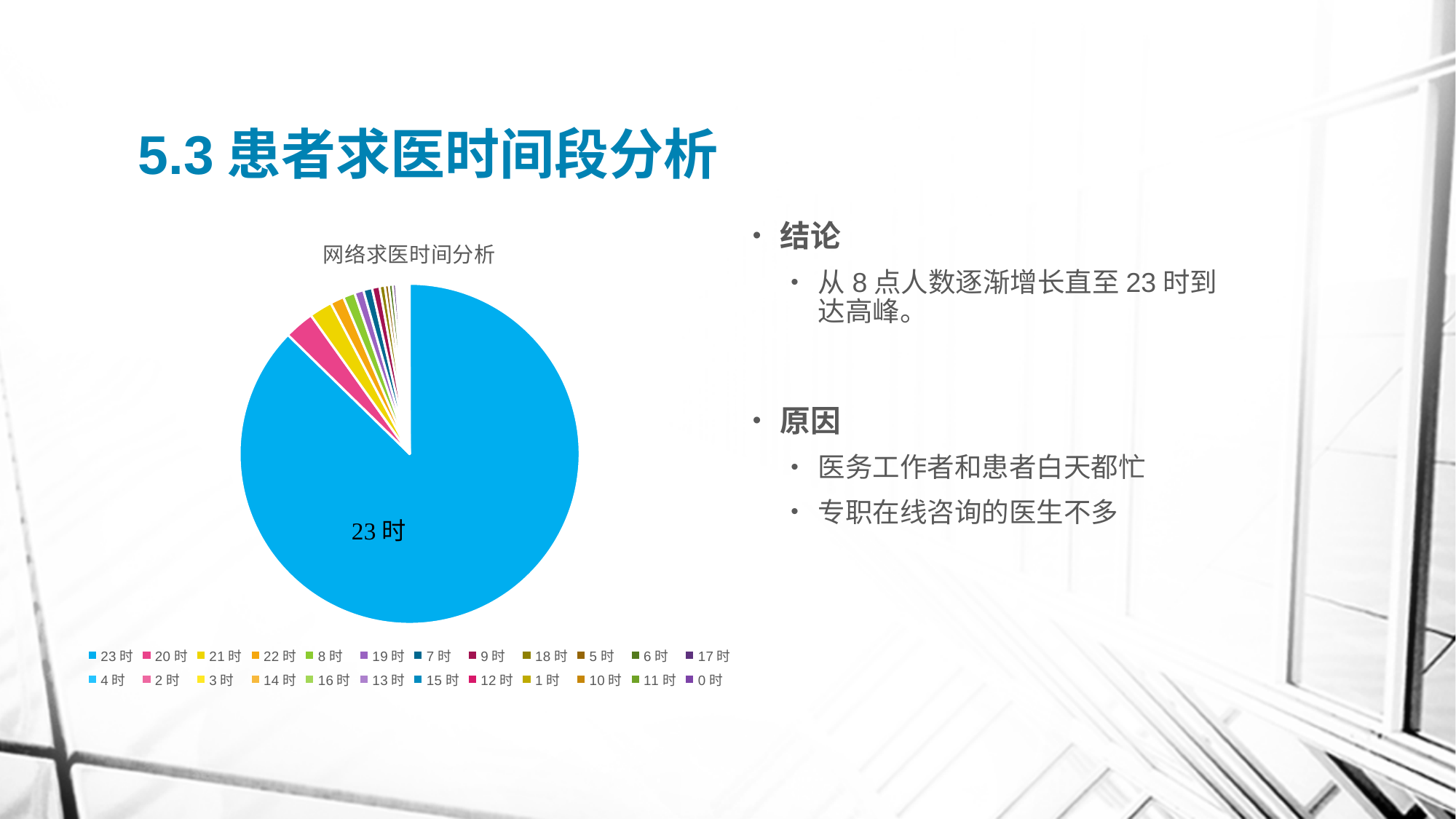

# 5.3患者求医时间段分析

### Chart: 网络求医时间分析

| Category |  |
|---|---|
| 23时 | 18501.0 |
| 20时 | 600.0 |
| 21时 | 463.0 |
| 22时 | 276.0 |
| 8时 | 236.0 |
| 19时 | 183.0 |
| 7时 | 176.0 |
| 9时 | 153.0 |
| 18时 | 105.0 |
| 5时 | 80.0 |
| 6时 | 79.0 |
| 17时 | 65.0 |
| 4时 | 39.0 |
| 2时 | 34.0 |
| 3时 | 32.0 |
| 14时 | 32.0 |
| 16时 | 29.0 |
| 13时 | 21.0 |
| 15时 | 21.0 |
| 12时 | 18.0 |
| 1时 | 16.0 |
| 10时 | 16.0 |
| 11时 | 7.0 |
| 0时 | 6.0 |
结论
从8点人数逐渐增长直至23时到达高峰。

原因
医务工作者和患者白天都忙
专职在线咨询的医生不多